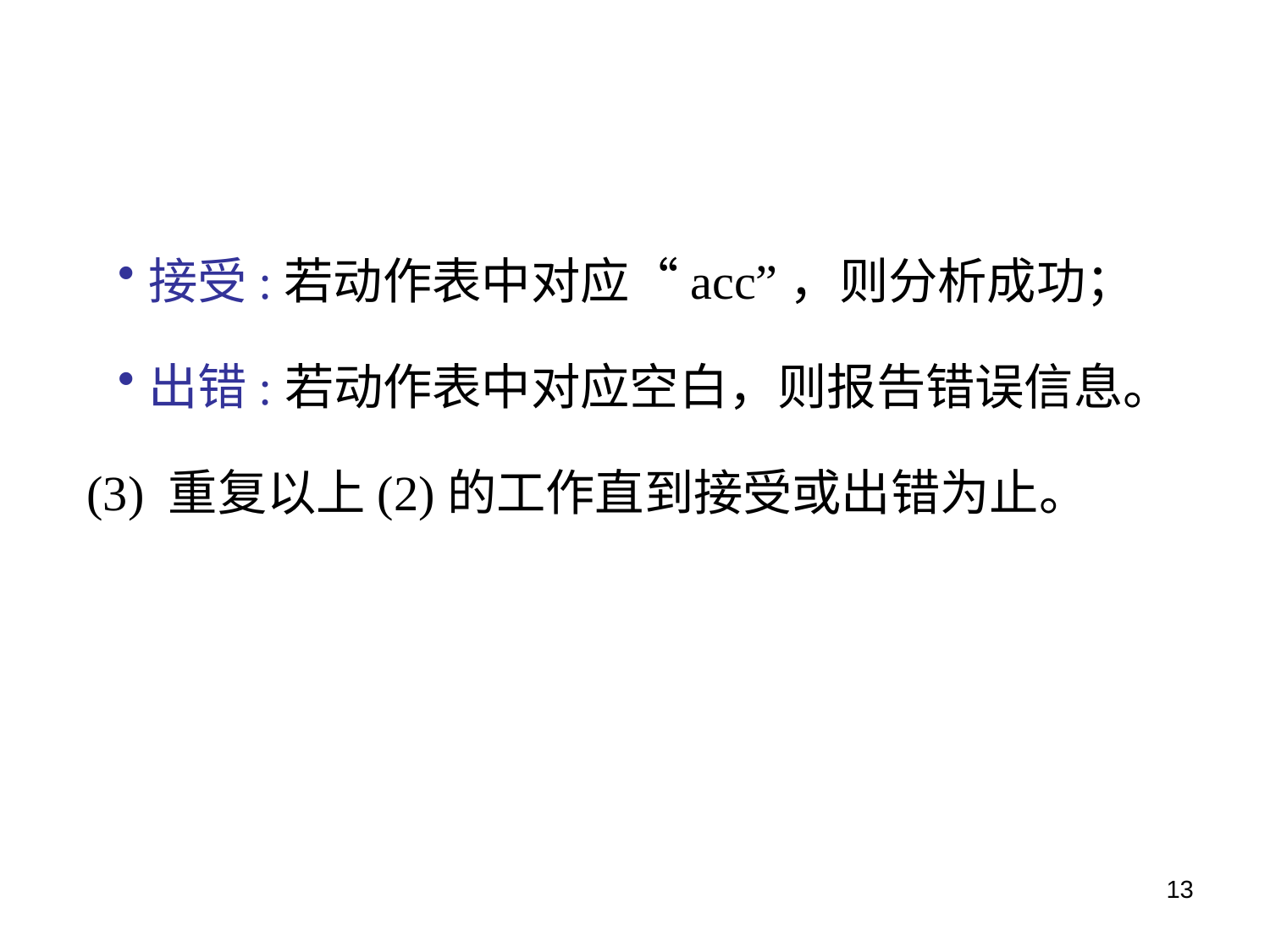

接受:若动作表中对应“acc”，则分析成功；
出错:若动作表中对应空白，则报告错误信息。
(3) 重复以上(2)的工作直到接受或出错为止。

13